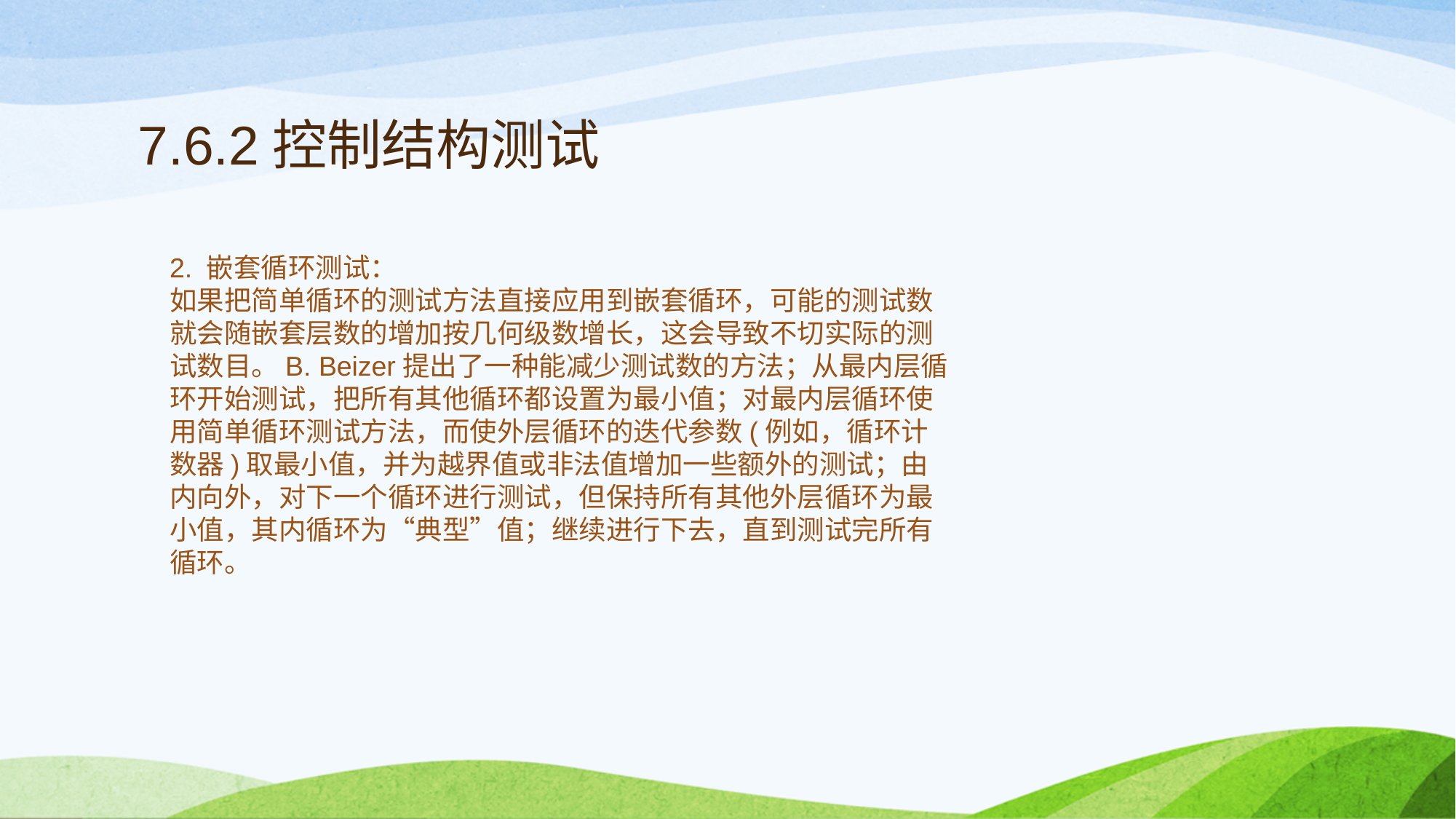

# 7.6.2控制结构测试
2. 嵌套循环测试：
如果把简单循环的测试方法直接应用到嵌套循环，可能的测试数就会随嵌套层数的增加按几何级数增长，这会导致不切实际的测试数目。B. Beizer提出了一种能减少测试数的方法；从最内层循环开始测试，把所有其他循环都设置为最小值；对最内层循环使用简单循环测试方法，而使外层循环的迭代参数(例如，循环计数器)取最小值，并为越界值或非法值增加一些额外的测试；由内向外，对下一个循环进行测试，但保持所有其他外层循环为最小值，其内循环为“典型”值；继续进行下去，直到测试完所有循环。